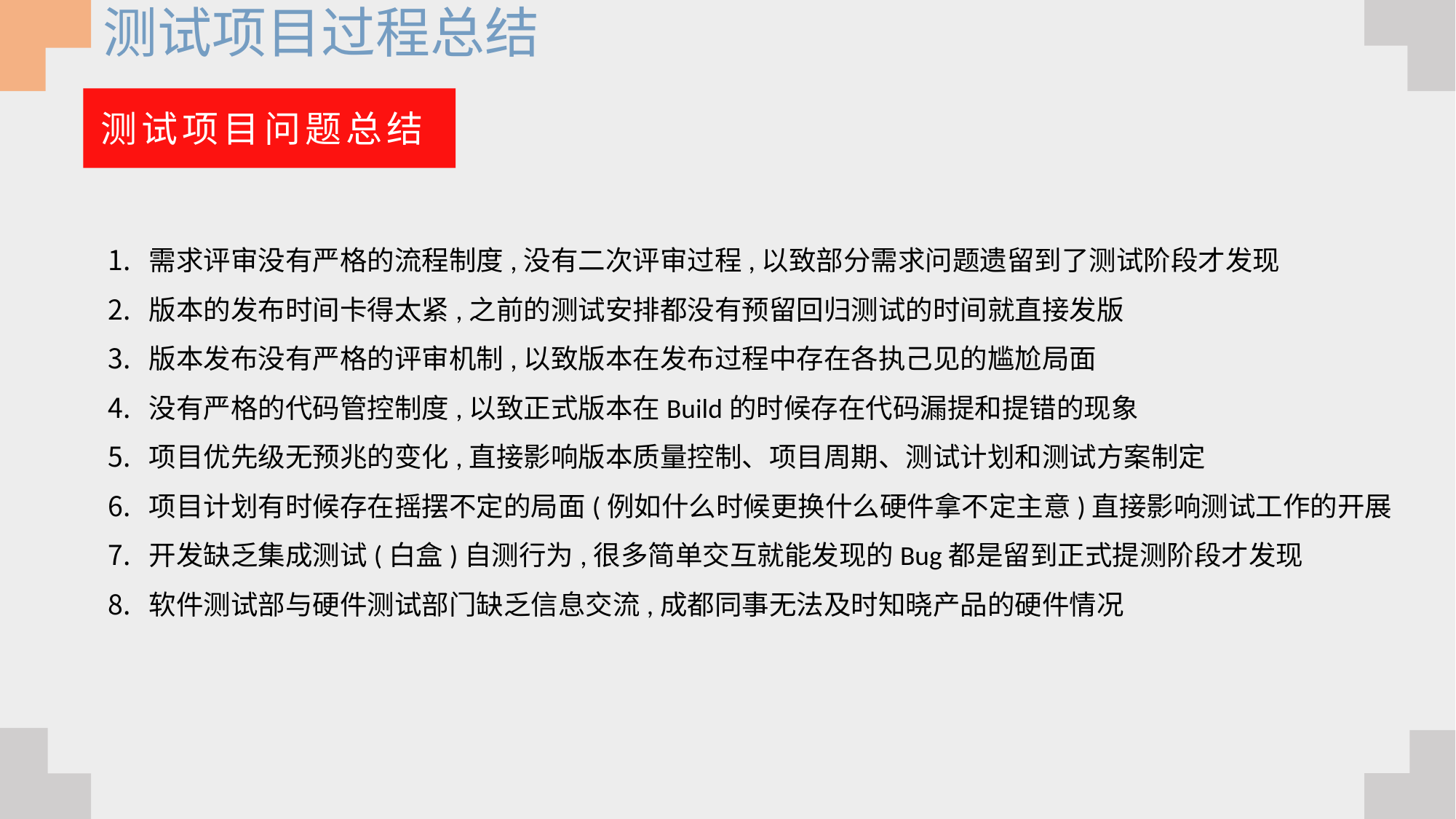

测试项目过程总结

测试项目问题总结
需求评审没有严格的流程制度,没有二次评审过程,以致部分需求问题遗留到了测试阶段才发现
版本的发布时间卡得太紧,之前的测试安排都没有预留回归测试的时间就直接发版
版本发布没有严格的评审机制,以致版本在发布过程中存在各执己见的尴尬局面
没有严格的代码管控制度,以致正式版本在Build的时候存在代码漏提和提错的现象
项目优先级无预兆的变化,直接影响版本质量控制、项目周期、测试计划和测试方案制定
项目计划有时候存在摇摆不定的局面(例如什么时候更换什么硬件拿不定主意)直接影响测试工作的开展
开发缺乏集成测试(白盒)自测行为,很多简单交互就能发现的Bug都是留到正式提测阶段才发现
软件测试部与硬件测试部门缺乏信息交流,成都同事无法及时知晓产品的硬件情况